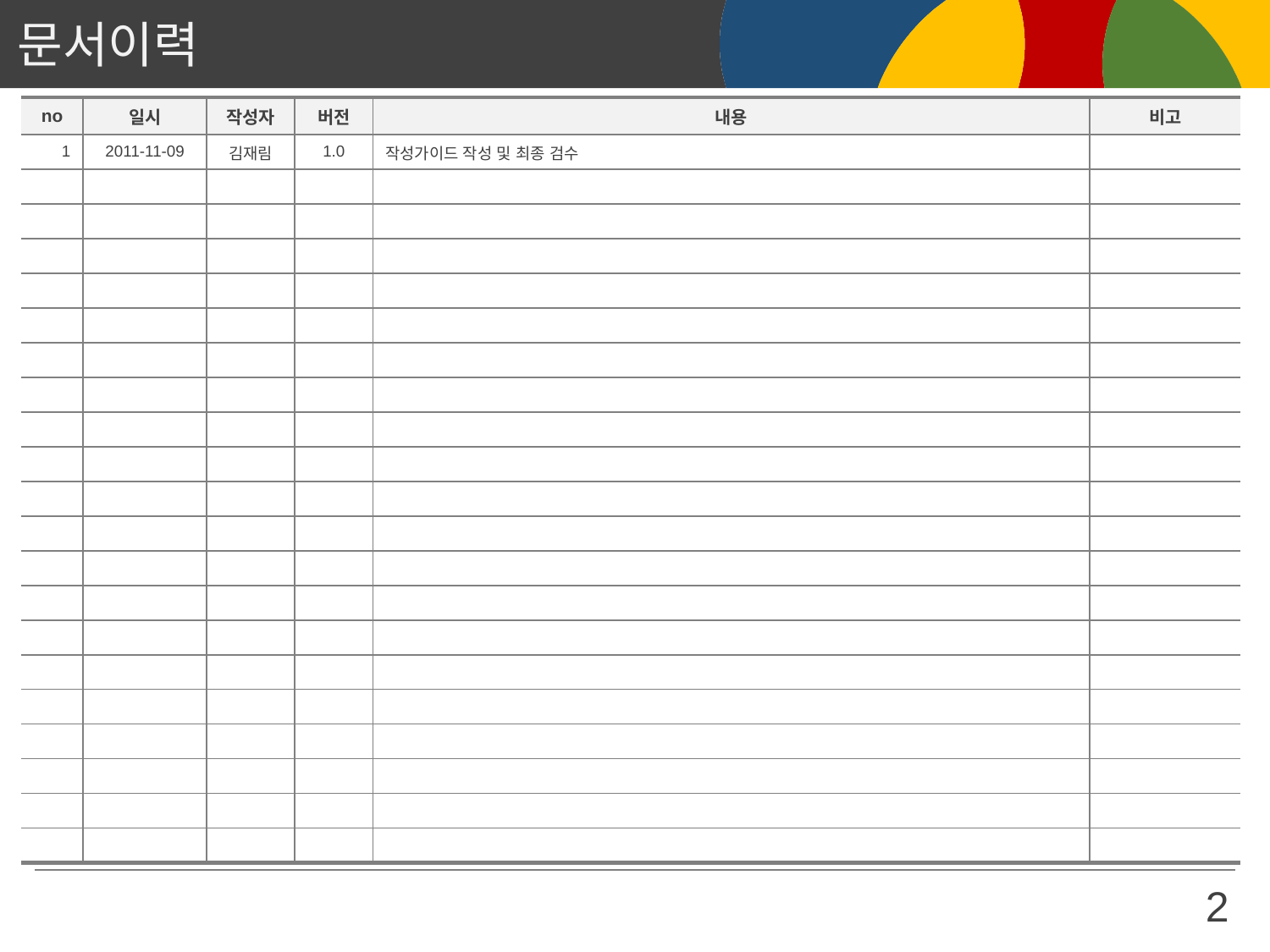

| no | 일시 | 작성자 | 버전 | 내용 | 비고 |
| --- | --- | --- | --- | --- | --- |
| 1 | 2011-11-09 | 김재림 | 1.0 | 작성가이드 작성 및 최종 검수 |  |
|  |  |  |  |  |  |
|  |  |  |  |  |  |
|  |  |  |  |  |  |
|  |  |  |  |  |  |
|  |  |  |  |  |  |
|  |  |  |  |  |  |
|  |  |  |  |  |  |
|  |  |  |  |  |  |
|  |  |  |  |  |  |
|  |  |  |  |  |  |
|  |  |  |  |  |  |
|  |  |  |  |  |  |
|  |  |  |  |  |  |
|  |  |  |  |  |  |
|  |  |  |  |  |  |
|  |  |  |  |  |  |
|  |  |  |  |  |  |
|  |  |  |  |  |  |
|  |  |  |  |  |  |
|  |  |  |  |  |  |